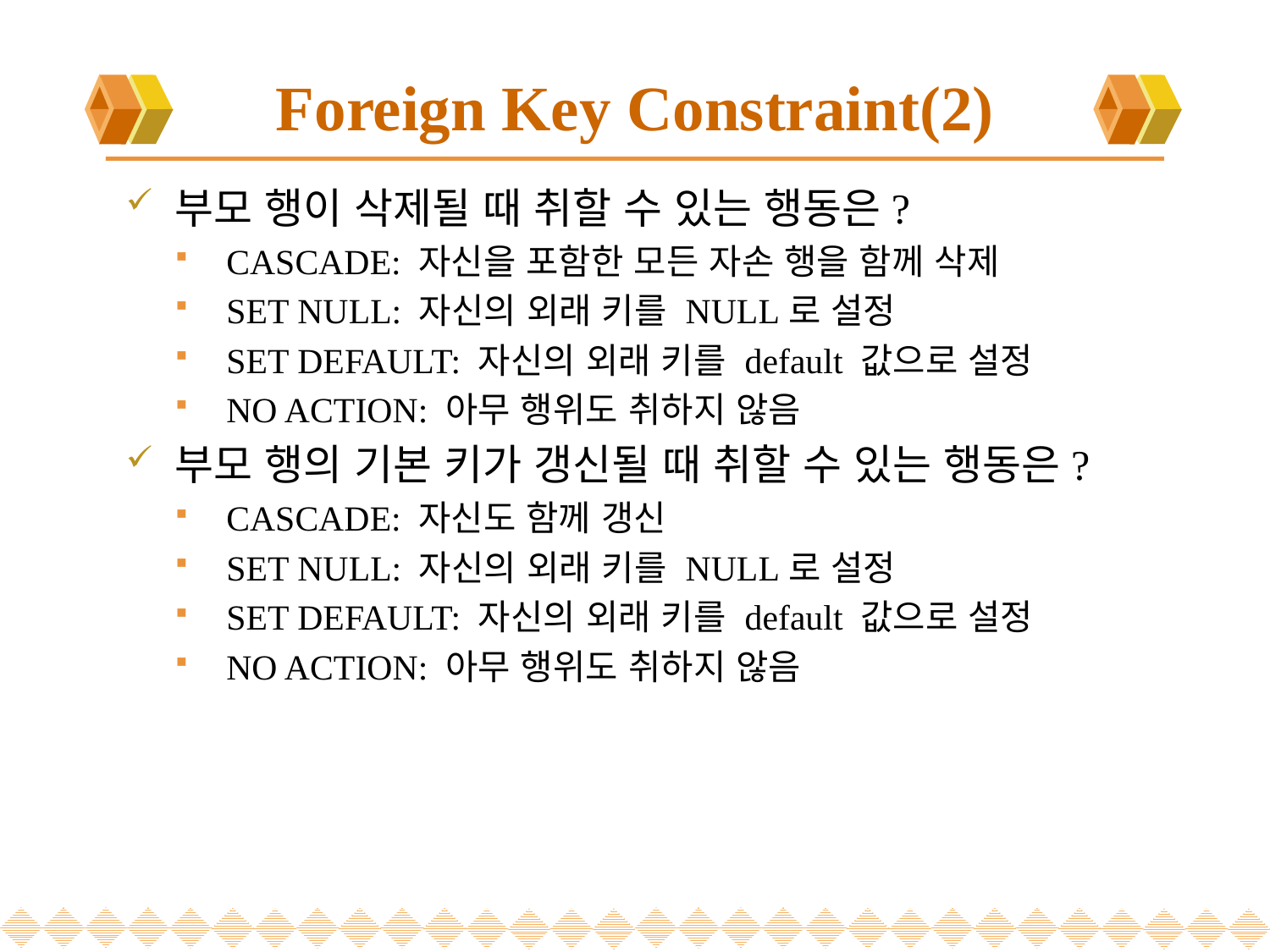

# Foreign Key Constraint(2)
부모 행이 삭제될 때 취할 수 있는 행동은?
CASCADE: 자신을 포함한 모든 자손 행을 함께 삭제
SET NULL: 자신의 외래 키를 NULL로 설정
SET DEFAULT: 자신의 외래 키를 default 값으로 설정
NO ACTION: 아무 행위도 취하지 않음
부모 행의 기본 키가 갱신될 때 취할 수 있는 행동은?
CASCADE: 자신도 함께 갱신
SET NULL: 자신의 외래 키를 NULL로 설정
SET DEFAULT: 자신의 외래 키를 default 값으로 설정
NO ACTION: 아무 행위도 취하지 않음